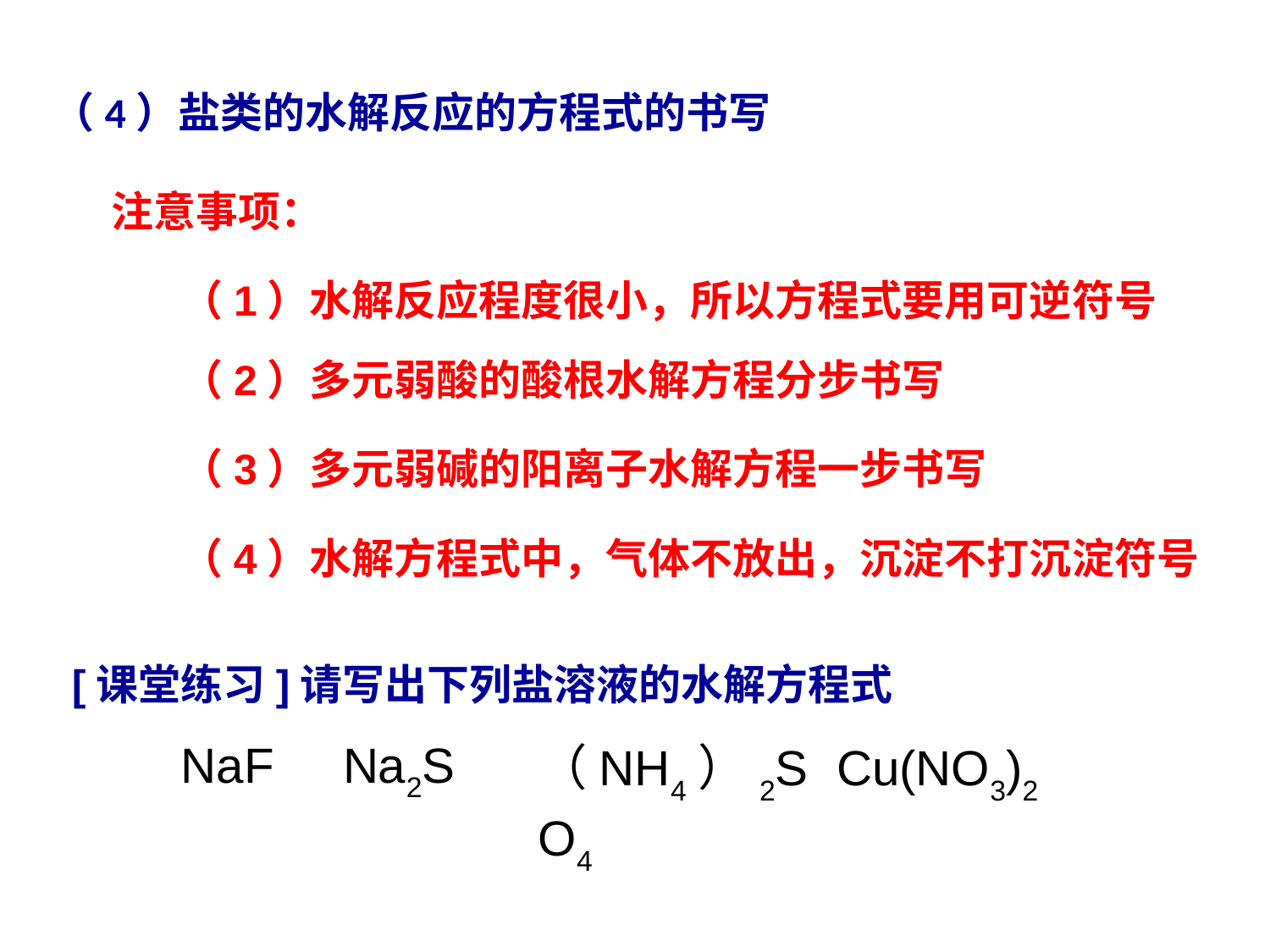

（4）盐类的水解反应的方程式的书写
注意事项：
（1）水解反应程度很小，所以方程式要用可逆符号
（2）多元弱酸的酸根水解方程分步书写
（3）多元弱碱的阳离子水解方程一步书写
（4）水解方程式中，气体不放出，沉淀不打沉淀符号
[课堂练习]请写出下列盐溶液的水解方程式
NaF     Na2S
（NH4）2SO4
Cu(NO3)2